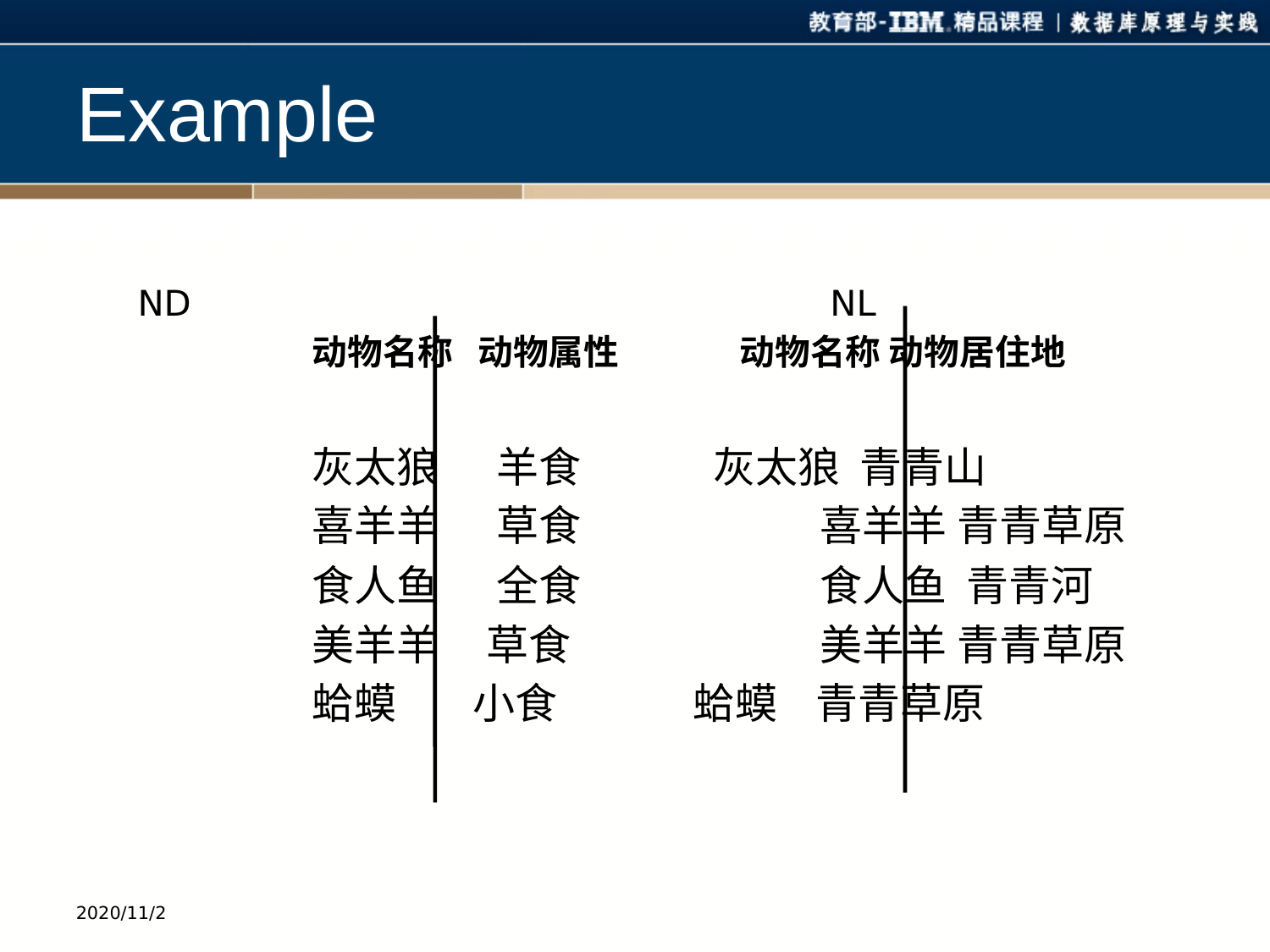

# Example
ND                                                         NL
		动物名称   动物属性               动物名称 动物居住地

		灰太狼      羊食              灰太狼  青青山
		喜羊羊      草食 		喜羊羊 青青草原
		食人鱼      全食  		食人鱼  青青河
		美羊羊     草食		美羊羊 青青草原
		蛤蟆        小食		蛤蟆    青青草原